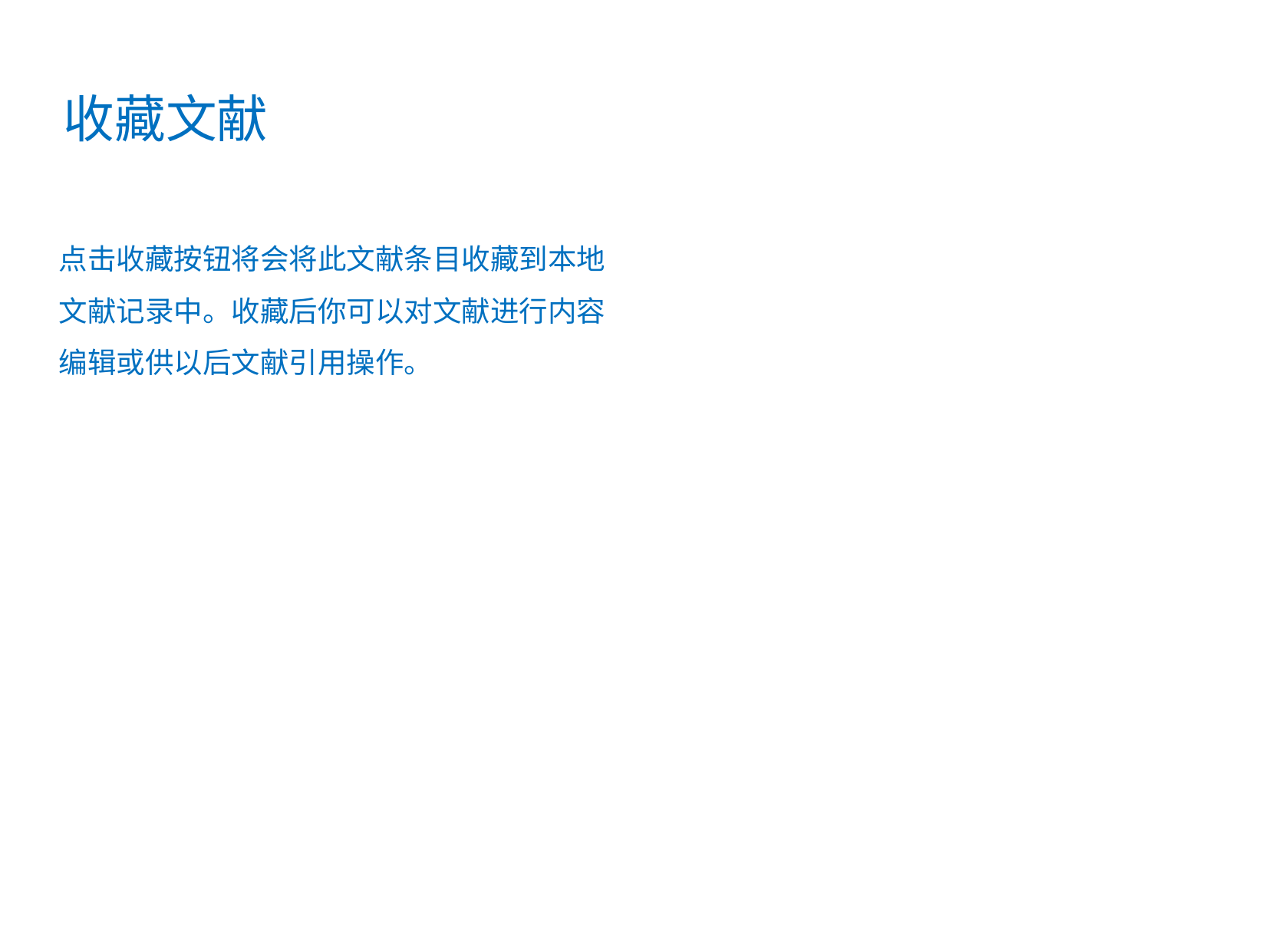

# 收藏文献
点击收藏按钮将会将此文献条目收藏到本地文献记录中。收藏后你可以对文献进行内容编辑或供以后文献引用操作。